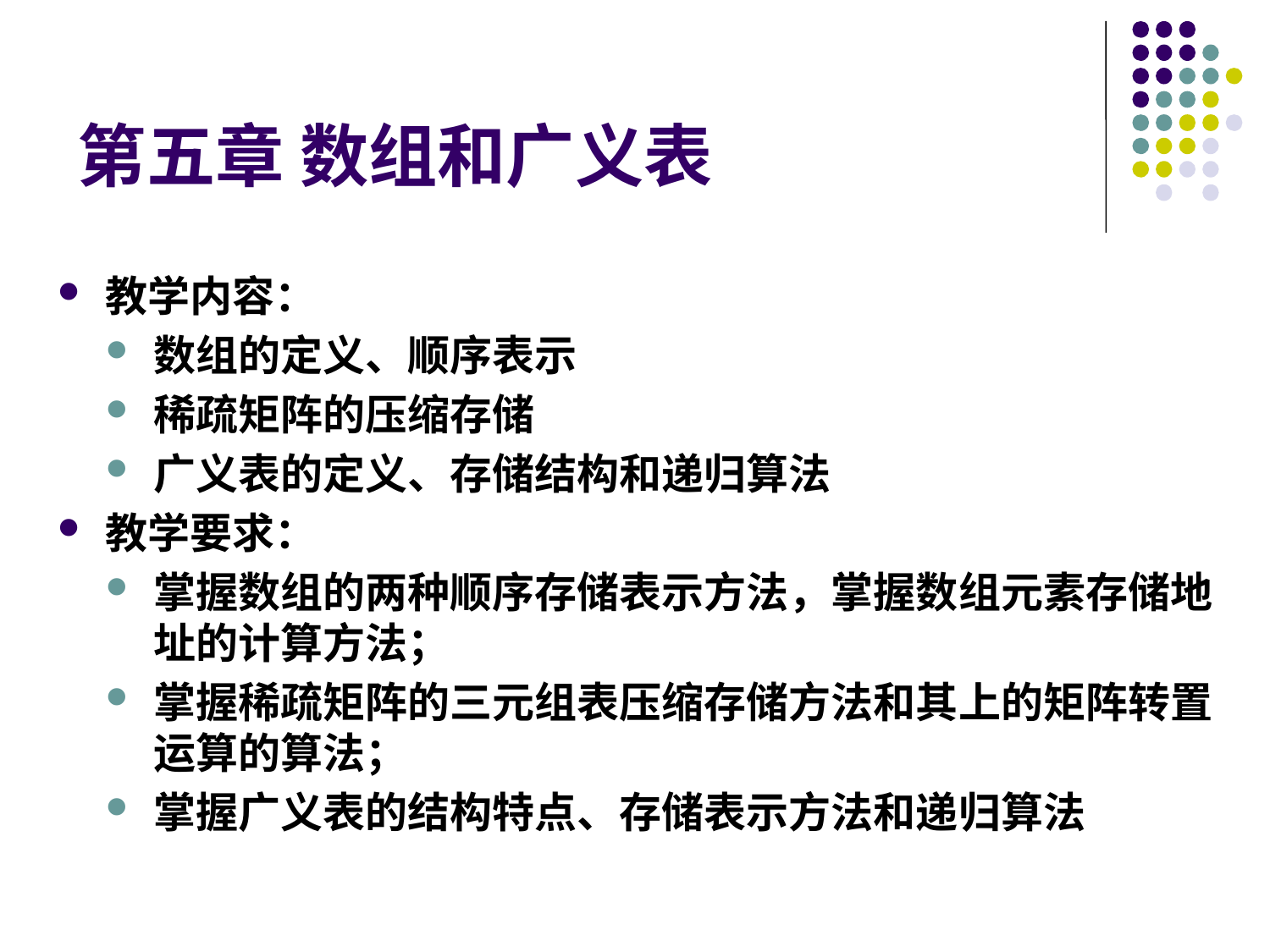

# 第五章 数组和广义表
教学内容：
数组的定义、顺序表示
稀疏矩阵的压缩存储
广义表的定义、存储结构和递归算法
教学要求：
掌握数组的两种顺序存储表示方法，掌握数组元素存储地址的计算方法；
掌握稀疏矩阵的三元组表压缩存储方法和其上的矩阵转置运算的算法；
掌握广义表的结构特点、存储表示方法和递归算法